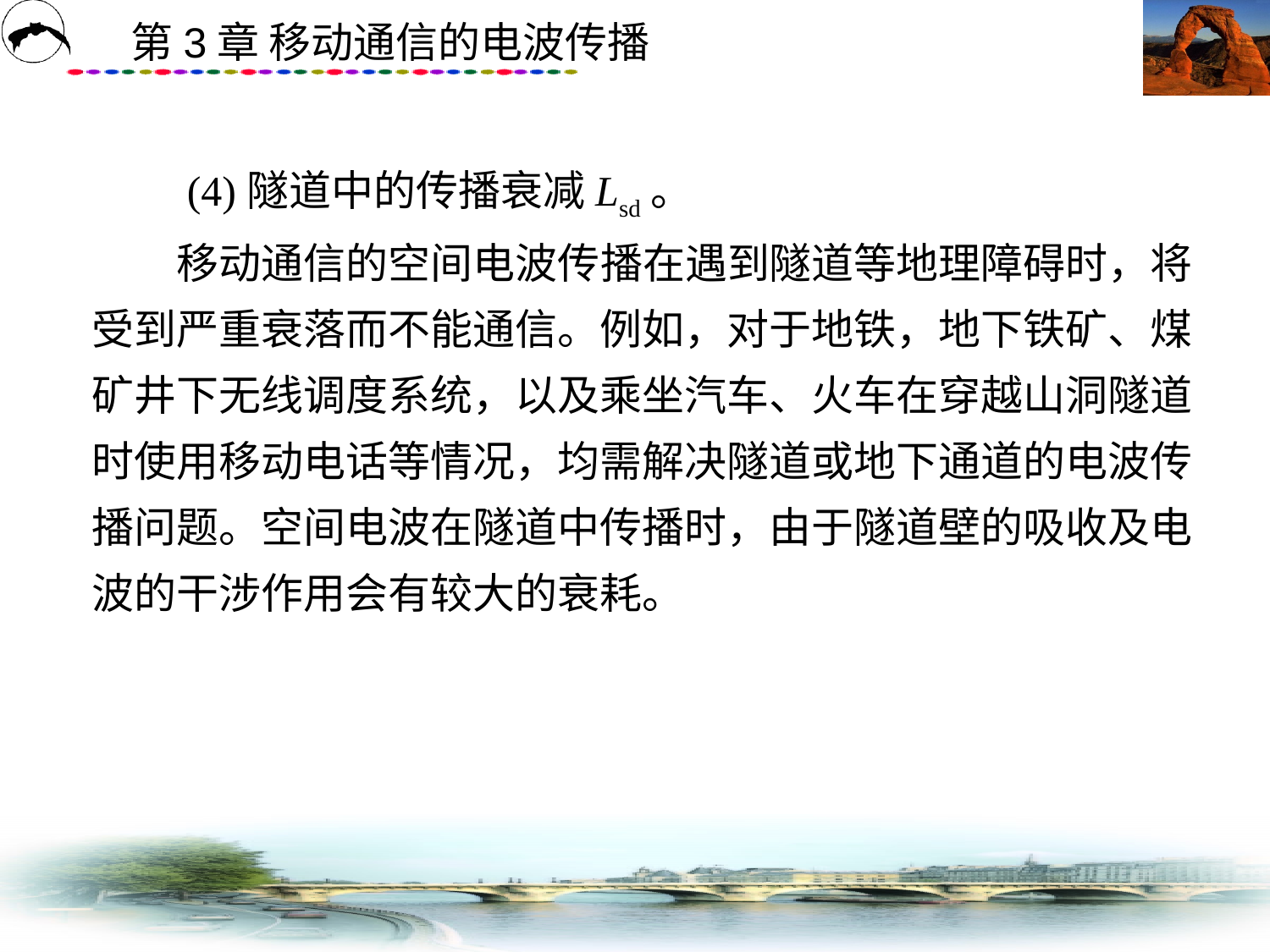

# (4)隧道中的传播衰减Lsd。 　　移动通信的空间电波传播在遇到隧道等地理障碍时，将受到严重衰落而不能通信。例如，对于地铁，地下铁矿、煤矿井下无线调度系统，以及乘坐汽车、火车在穿越山洞隧道时使用移动电话等情况，均需解决隧道或地下通道的电波传播问题。空间电波在隧道中传播时，由于隧道壁的吸收及电波的干涉作用会有较大的衰耗。